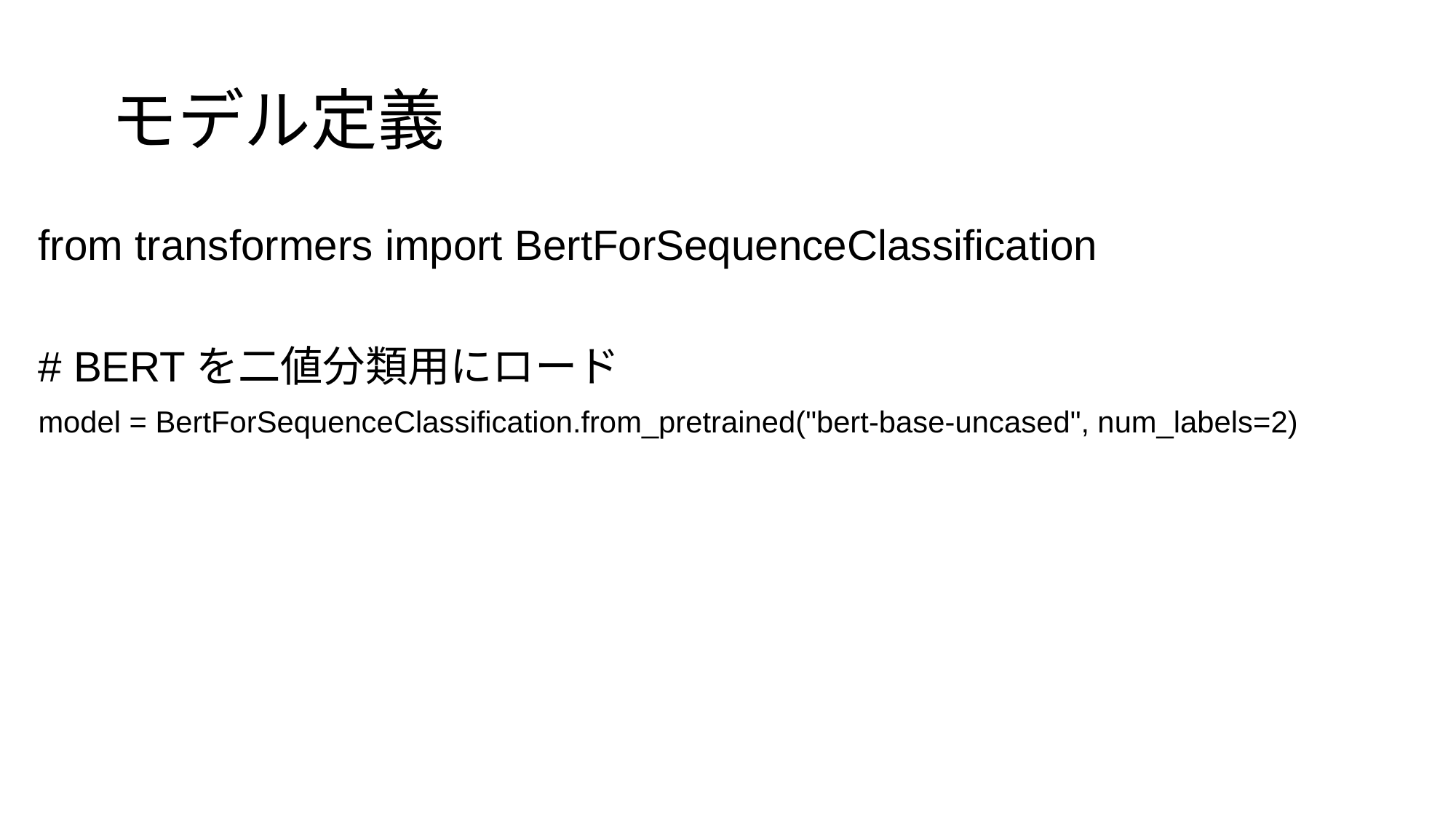

# モデル定義
from transformers import BertForSequenceClassification

# BERTを二値分類用にロード
model = BertForSequenceClassification.from_pretrained("bert-base-uncased", num_labels=2)